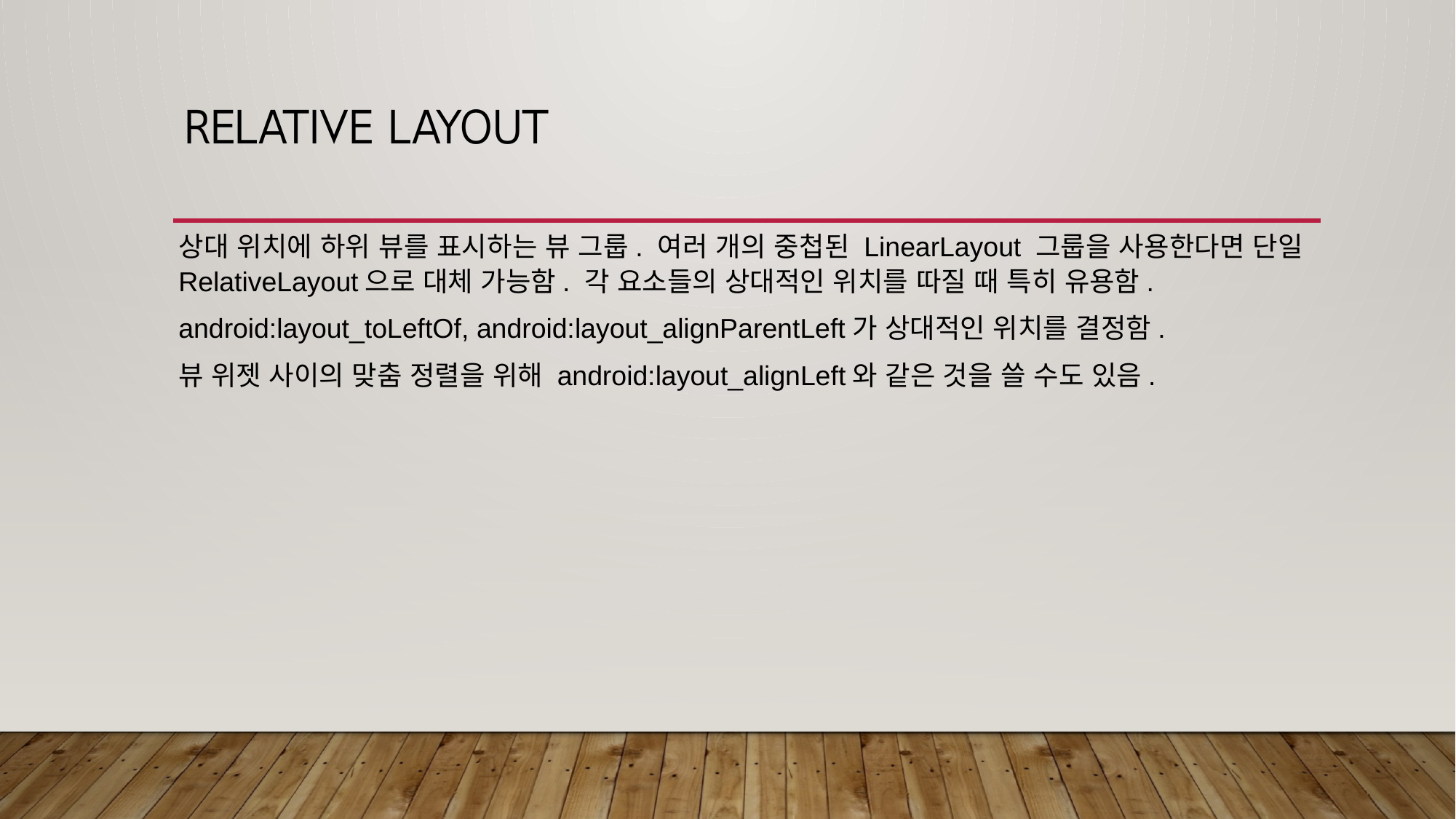

# Relative layout
상대 위치에 하위 뷰를 표시하는 뷰 그룹. 여러 개의 중첩된 LinearLayout 그룹을 사용한다면 단일 RelativeLayout으로 대체 가능함. 각 요소들의 상대적인 위치를 따질 때 특히 유용함.
android:layout_toLeftOf, android:layout_alignParentLeft가 상대적인 위치를 결정함.
뷰 위젯 사이의 맞춤 정렬을 위해 android:layout_alignLeft와 같은 것을 쓸 수도 있음.